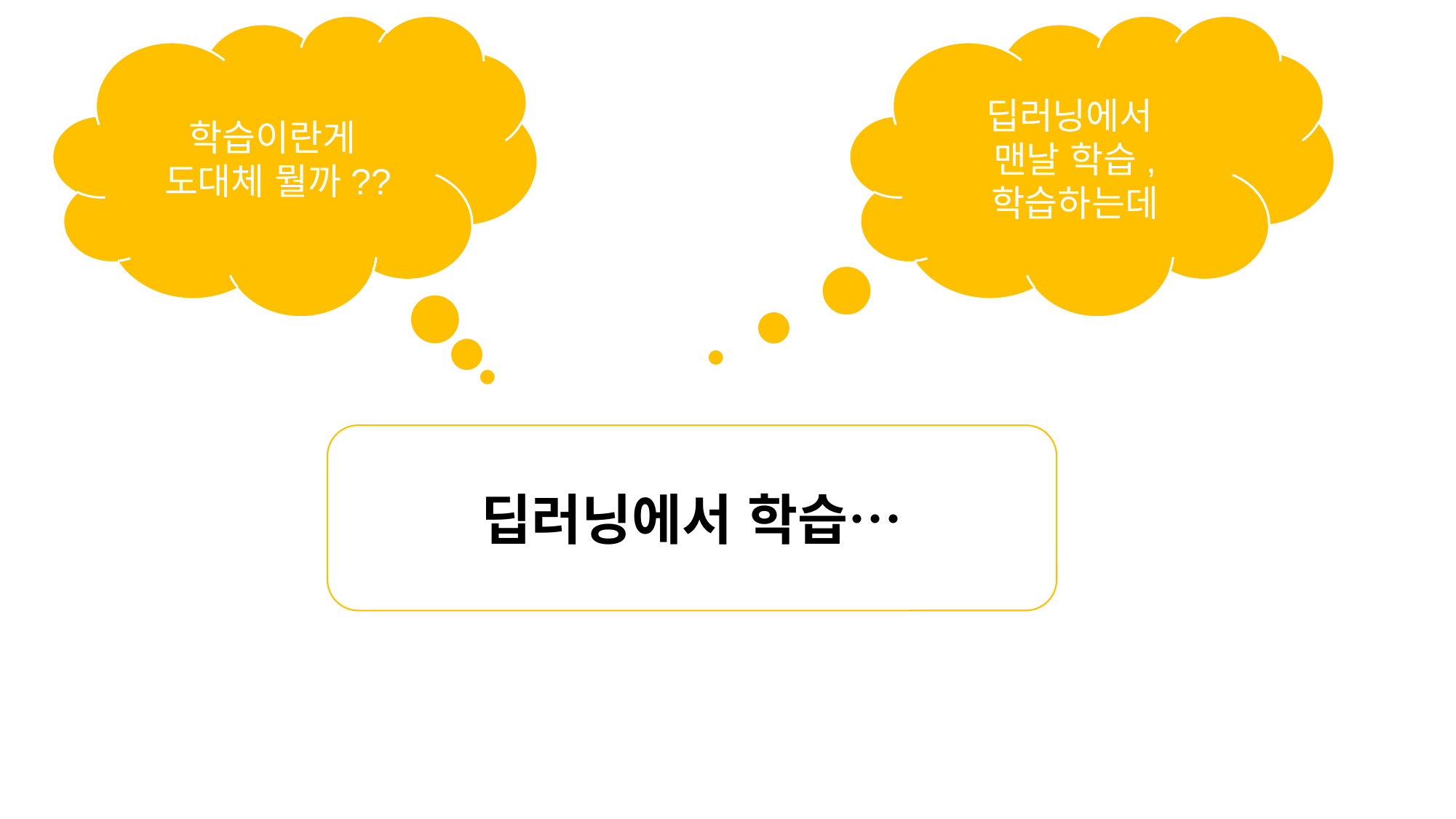

학습이란게
도대체 뭘까??
딥러닝에서
맨날 학습, 학습하는데
딥러닝에서 학습…